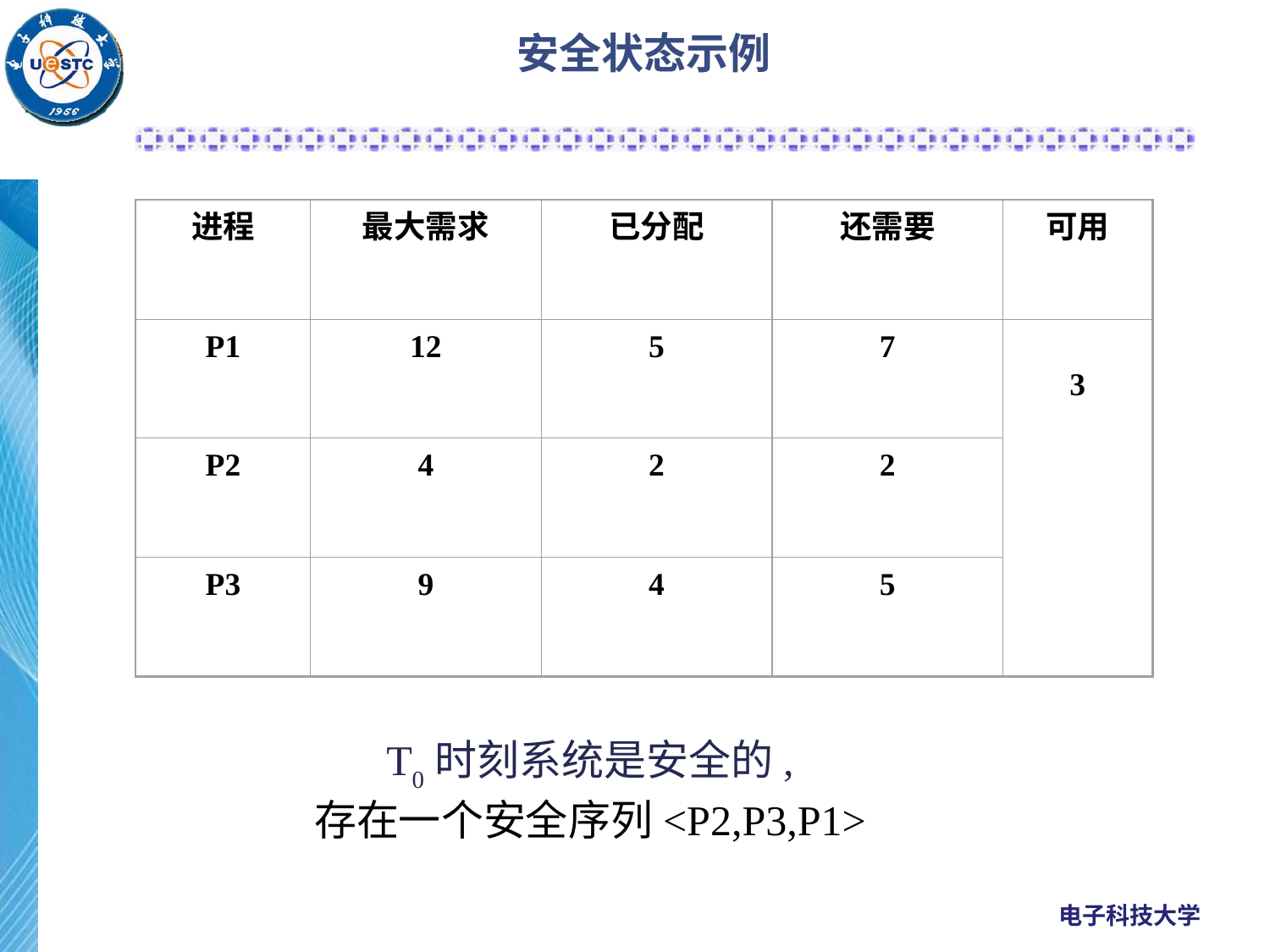

# 安全状态示例

进程

最大需求

已分配

还需要

可用

P1

12

5

7

3

P2

4

2

2

P3

9

4

5

T0时刻系统是安全的,
存在一个安全序列<P2,P3,P1>